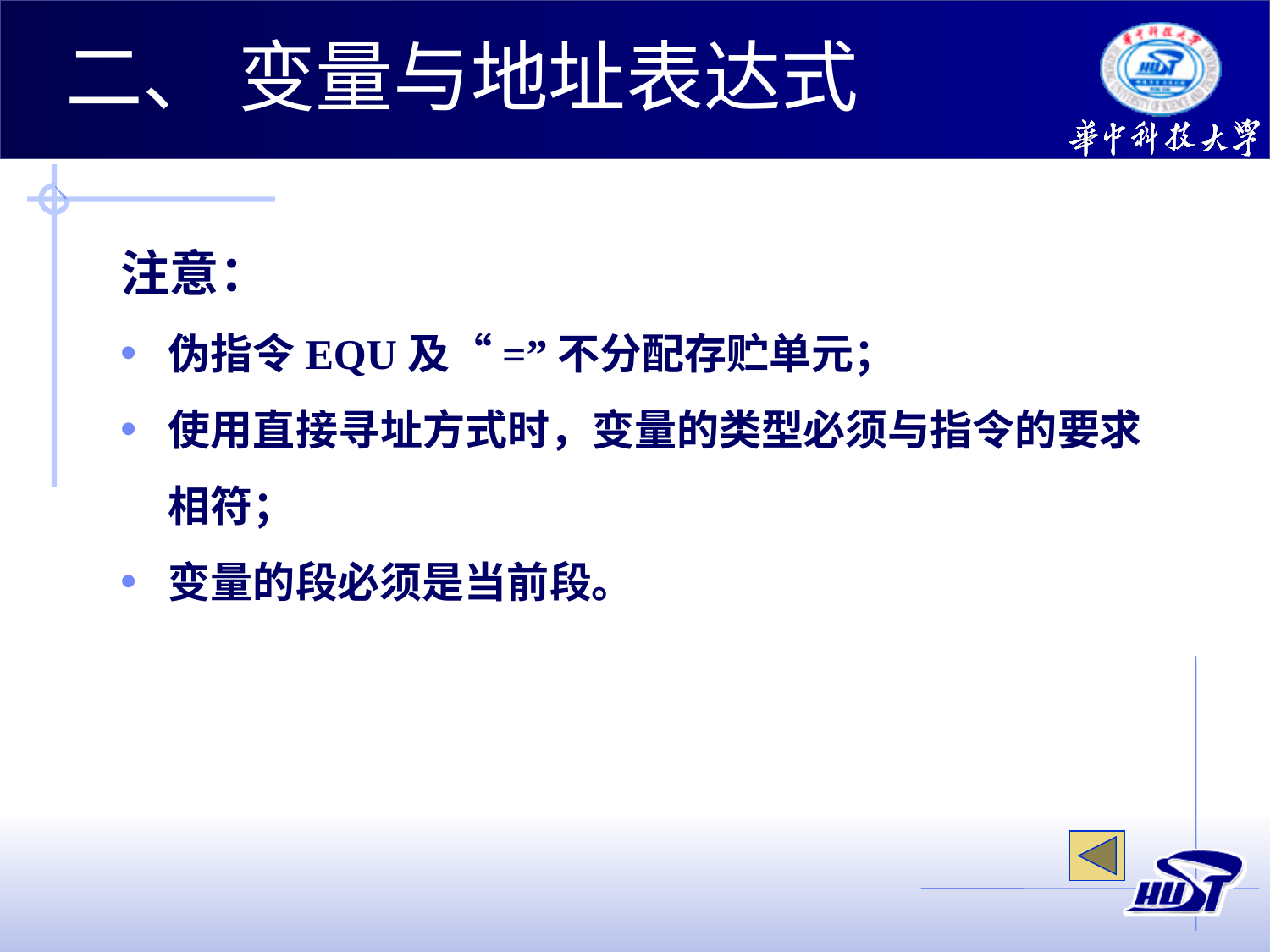

二、 变量与地址表达式
注意：
伪指令EQU及“=”不分配存贮单元；
使用直接寻址方式时，变量的类型必须与指令的要求相符；
变量的段必须是当前段。